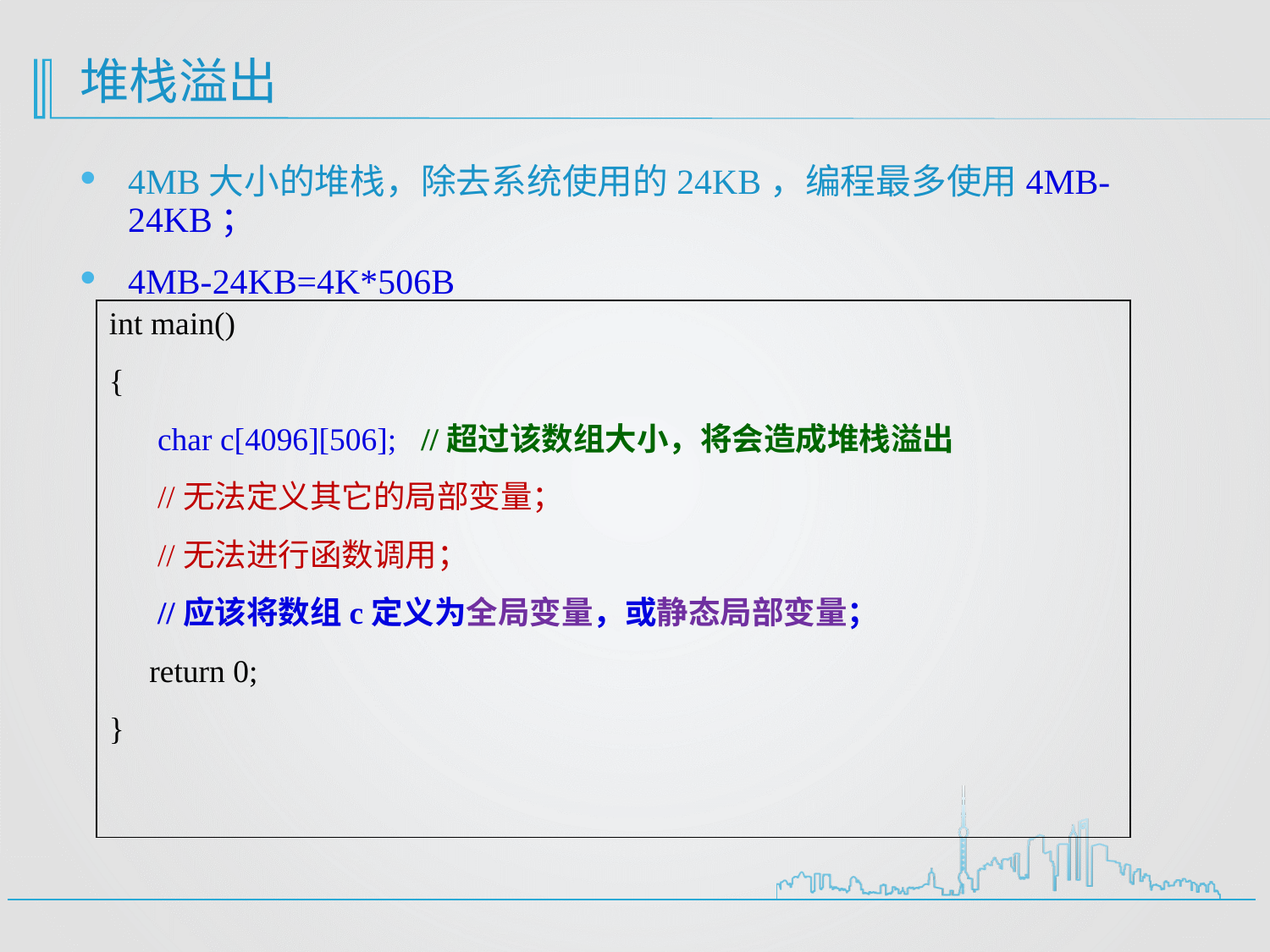

# 堆栈溢出
4MB大小的堆栈，除去系统使用的24KB，编程最多使用4MB-24KB；
4MB-24KB=4K*506B
int main()
{
      char c[4096][506];   //超过该数组大小，将会造成堆栈溢出
      //无法定义其它的局部变量；
      //无法进行函数调用；
      //应该将数组c定义为全局变量，或静态局部变量；
     return 0;
}